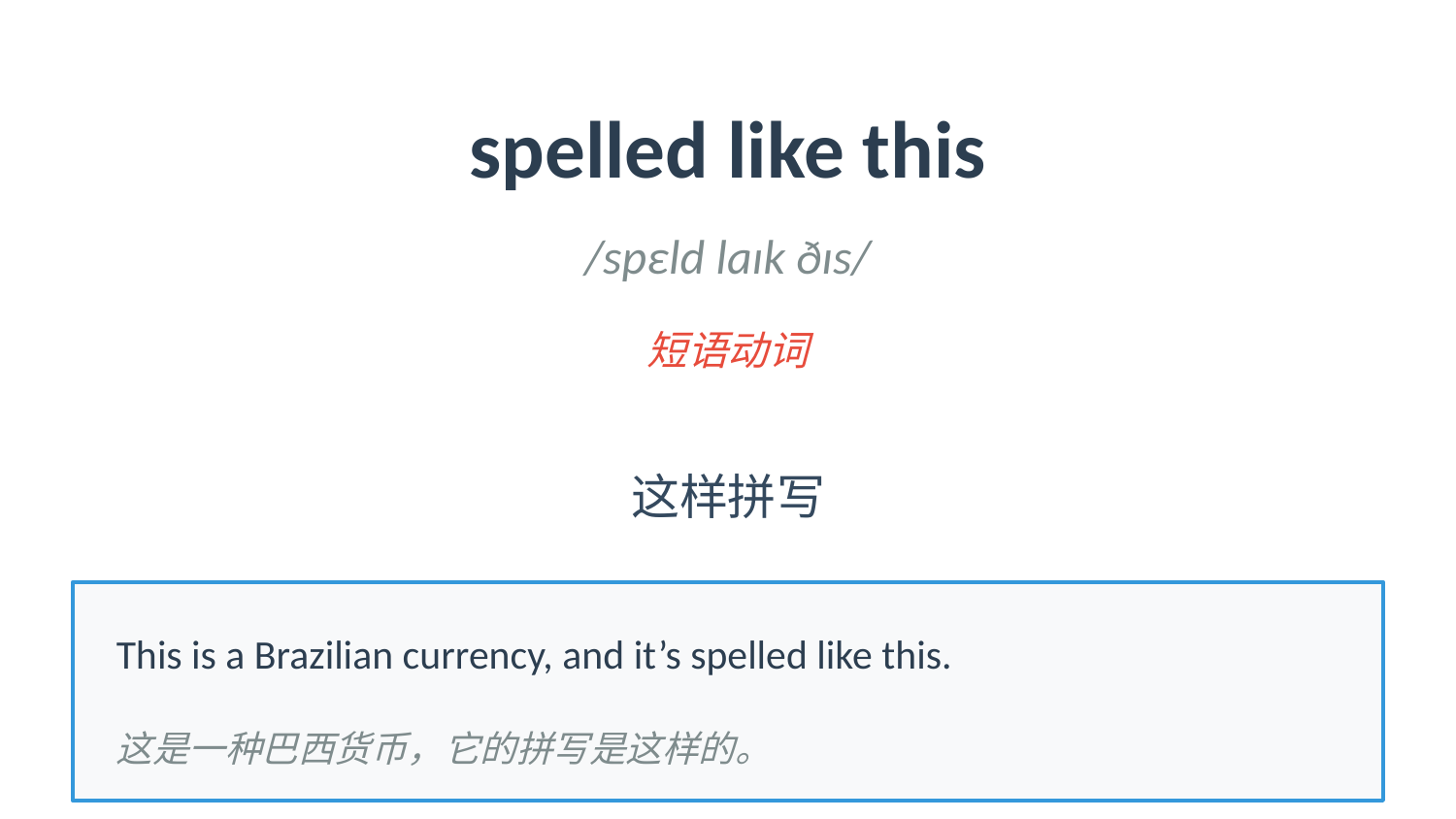

spelled like this
/spɛld laɪk ðɪs/
短语动词
这样拼写

This is a Brazilian currency, and it’s spelled like this.

这是一种巴西货币，它的拼写是这样的。